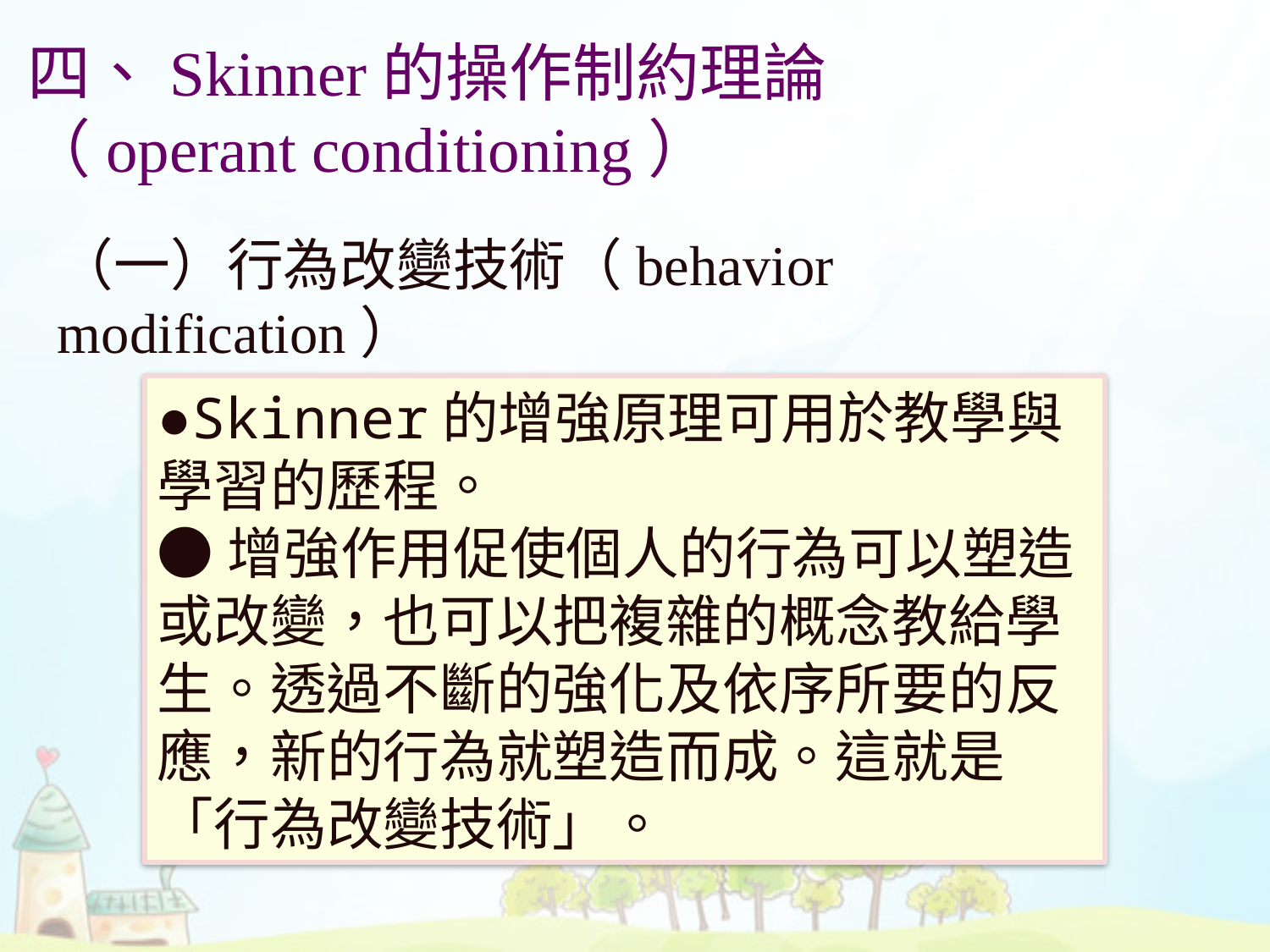

四、Skinner的操作制約理論
（operant conditioning）
（一）行為改變技術（behavior modification）
●Skinner的增強原理可用於教學與學習的歷程。
●增強作用促使個人的行為可以塑造或改變，也可以把複雜的概念教給學生。透過不斷的強化及依序所要的反應，新的行為就塑造而成。這就是「行為改變技術」。